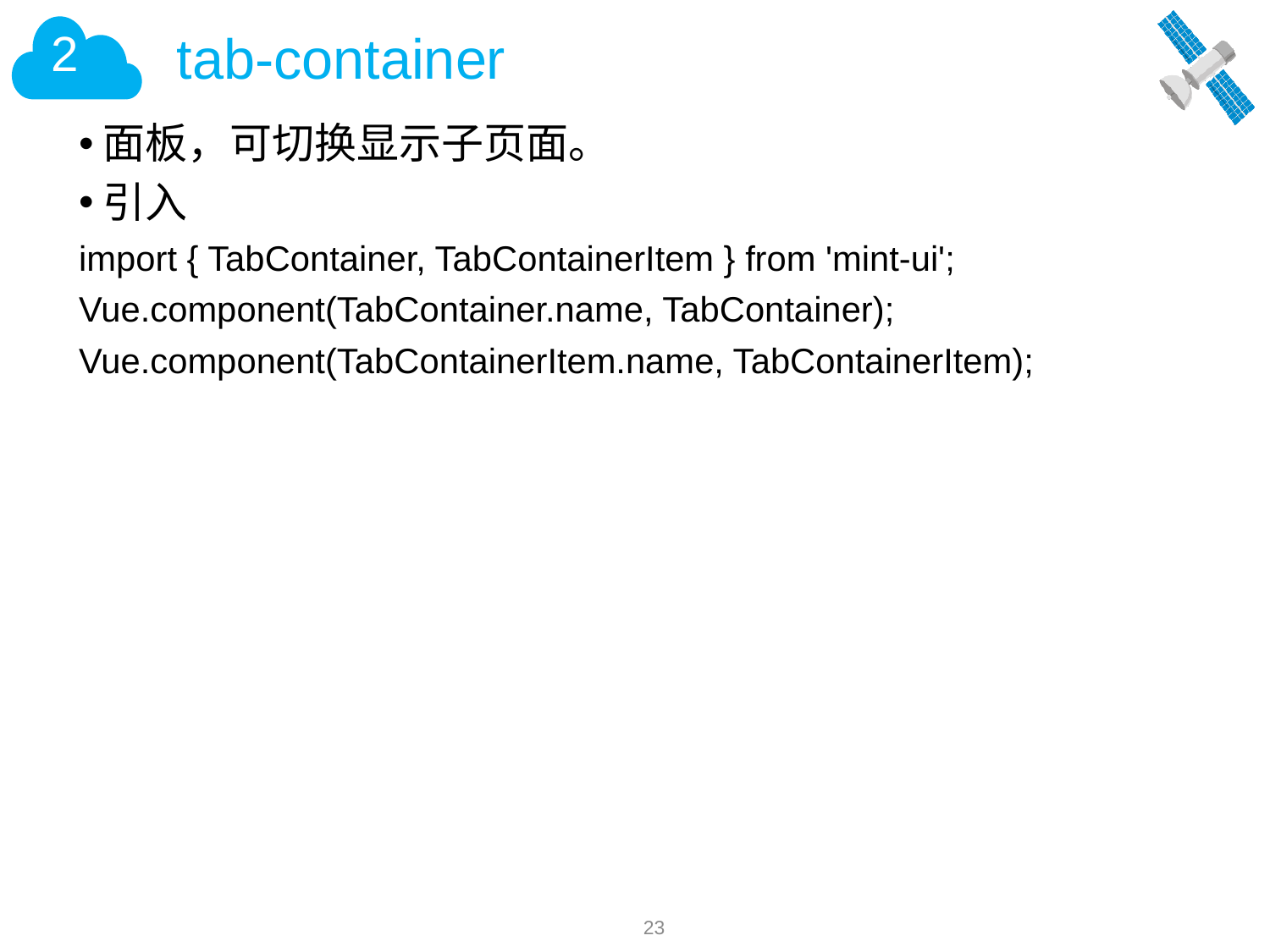

# tab-container
面板，可切换显示子页面。
引入
import { TabContainer, TabContainerItem } from 'mint-ui';
Vue.component(TabContainer.name, TabContainer);
Vue.component(TabContainerItem.name, TabContainerItem);
23